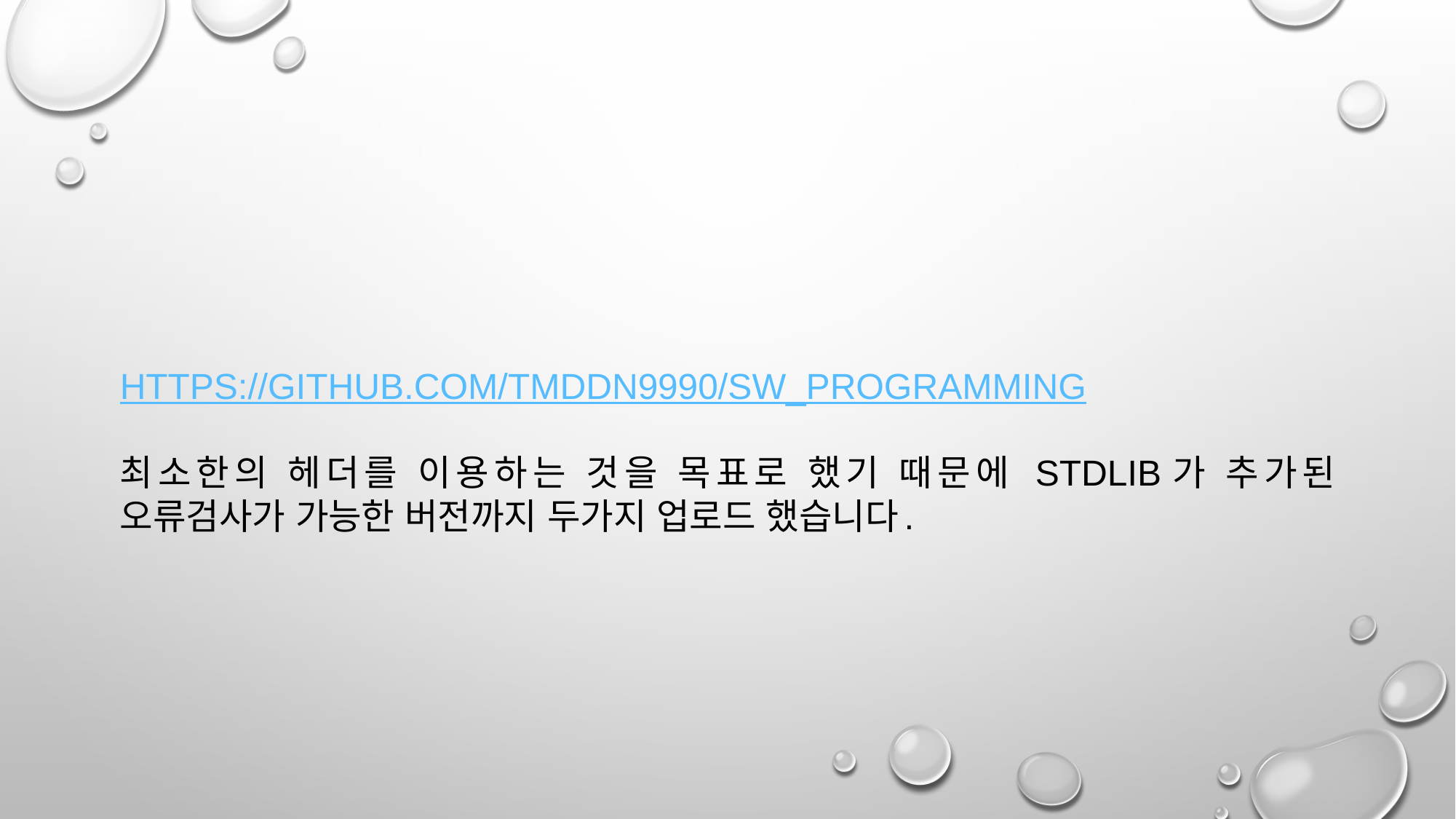

# https://github.com/tmddn9990/SW_Programming 최소한의 헤더를 이용하는 것을 목표로 했기 때문에 stdlib가 추가된 오류검사가 가능한 버전까지 두가지 업로드 했습니다.